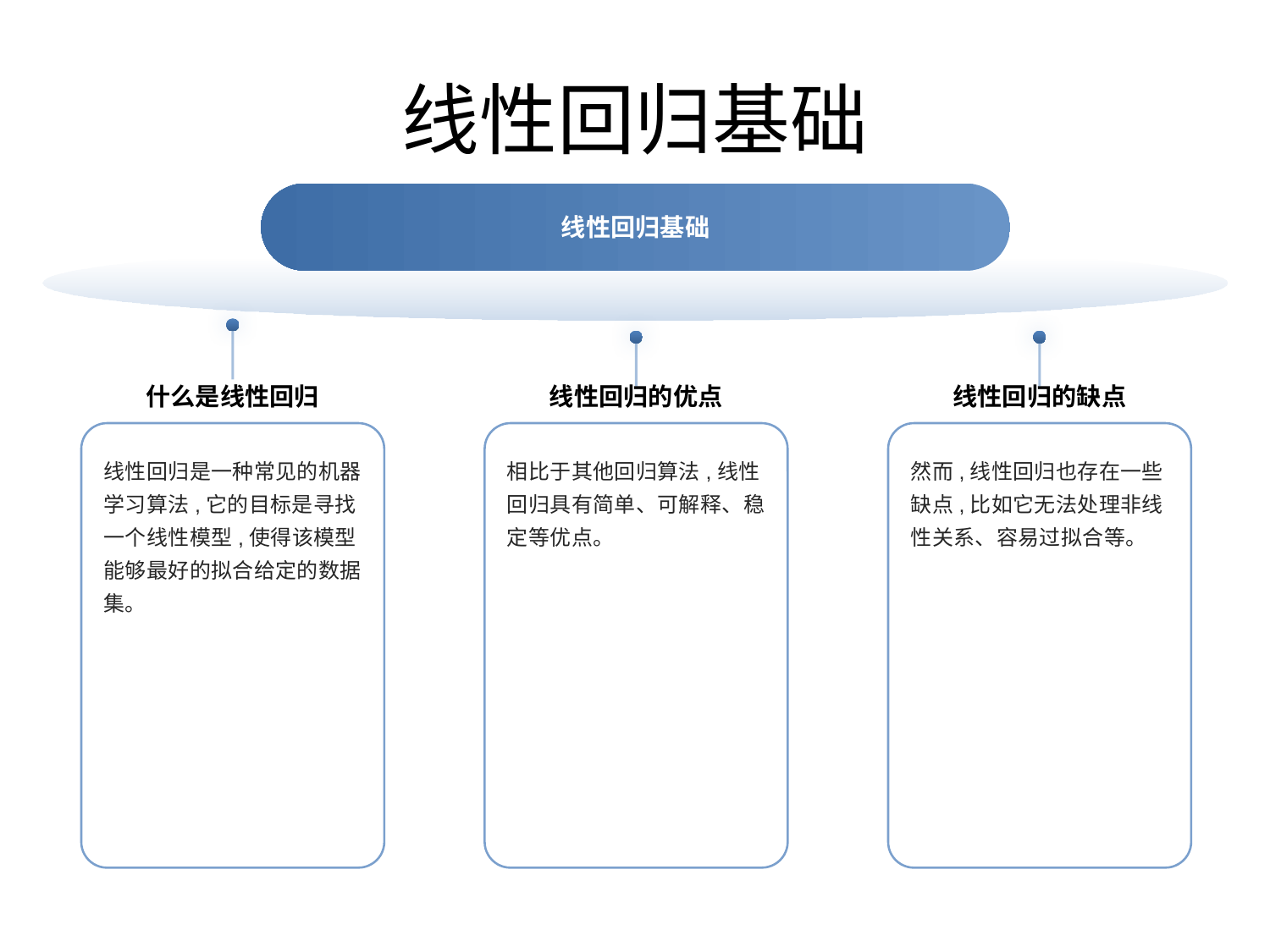

# 线性回归基础
线性回归基础

什么是线性回归
线性回归的优点
线性回归的缺点
线性回归是一种常见的机器学习算法,它的目标是寻找一个线性模型,使得该模型能够最好的拟合给定的数据集。
相比于其他回归算法,线性回归具有简单、可解释、稳定等优点。
然而,线性回归也存在一些缺点,比如它无法处理非线性关系、容易过拟合等。